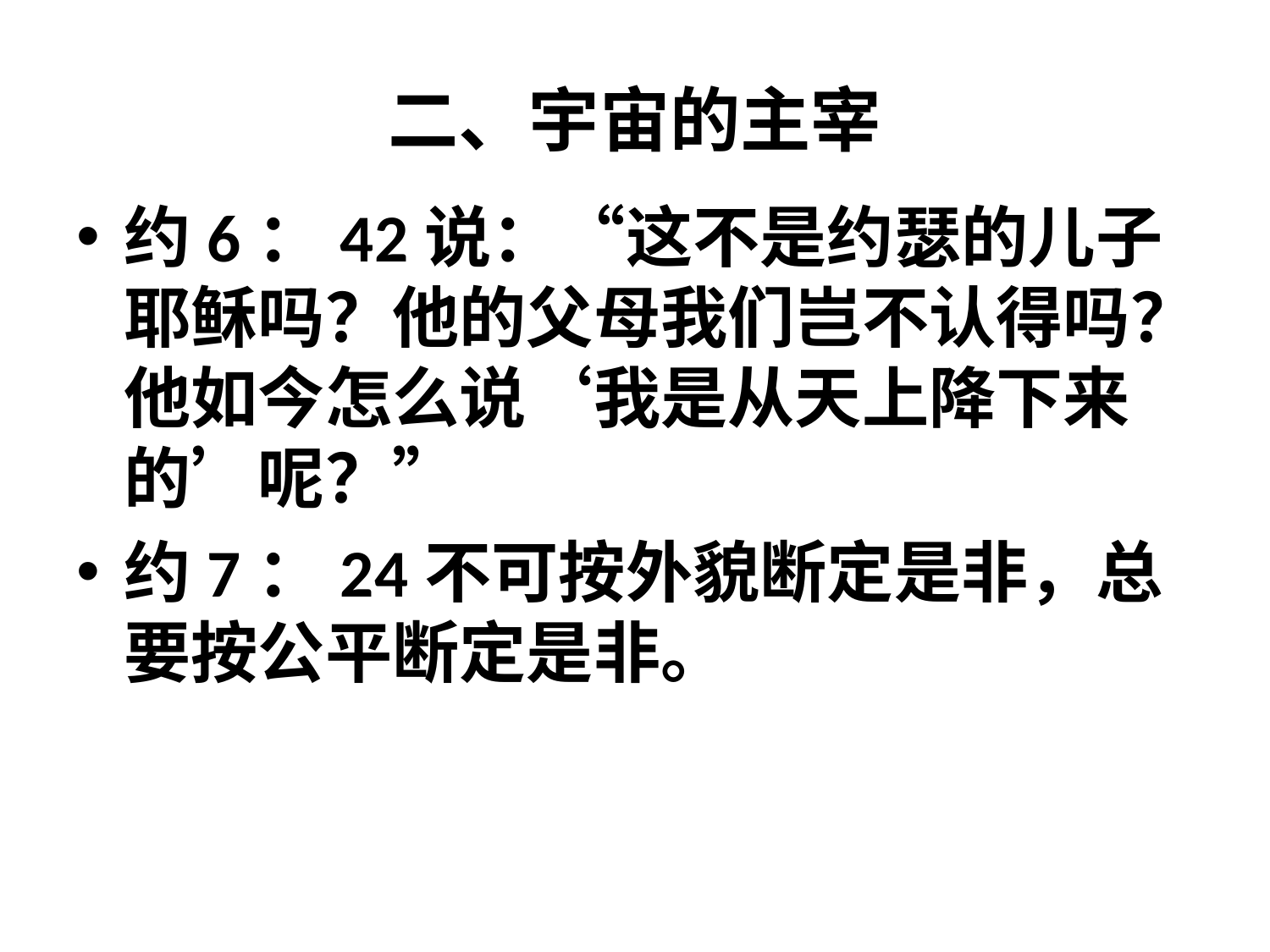

# 二、宇宙的主宰
约6：42说：“这不是约瑟的儿子耶稣吗？他的父母我们岂不认得吗？他如今怎么说‘我是从天上降下来的’呢？”
约7：24不可按外貌断定是非，总要按公平断定是非。